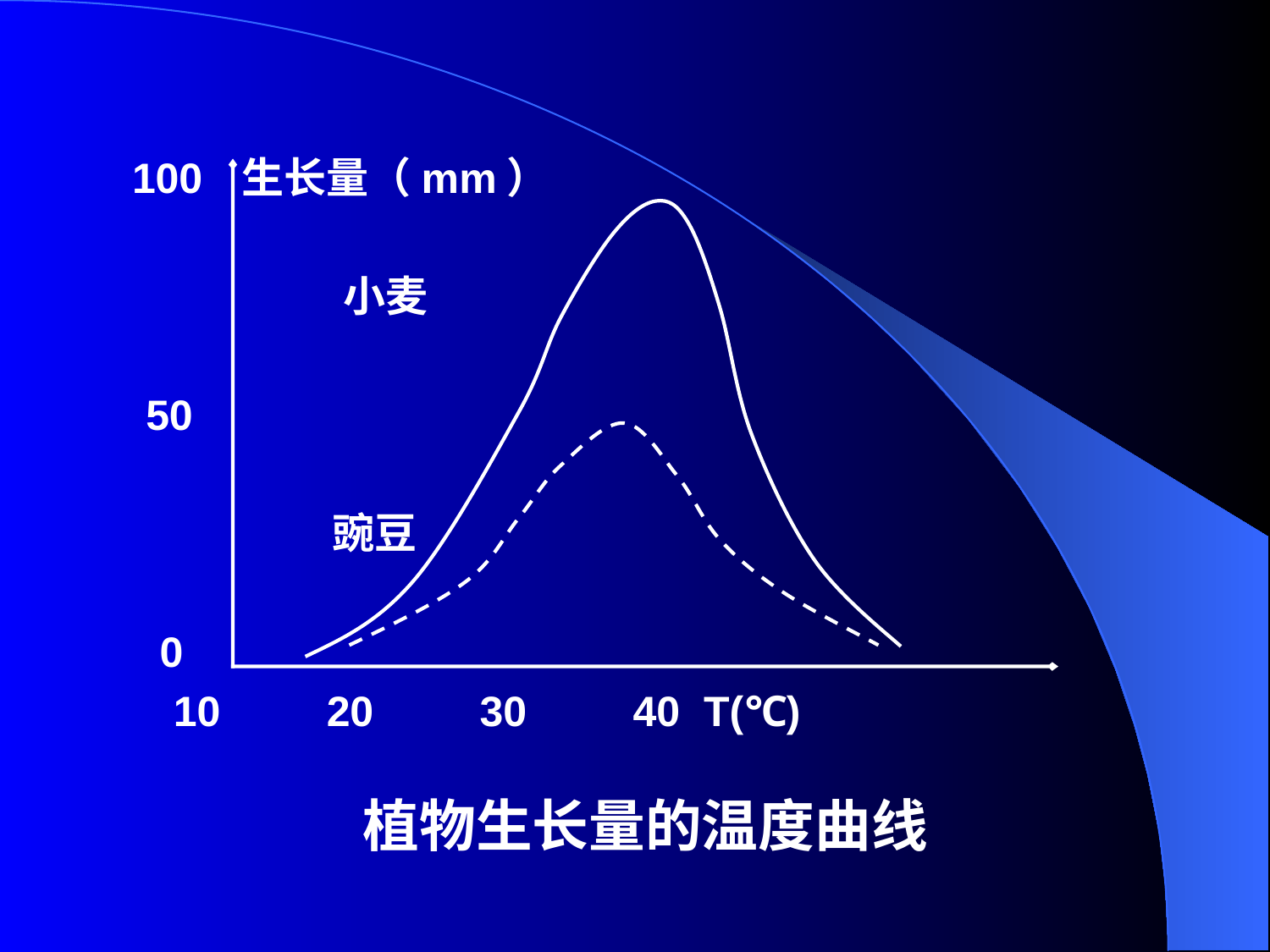

100  生长量（mm）

                   小麦

  50

                  豌豆

   0
    10         20         30         40  T(℃)
植物生长量的温度曲线